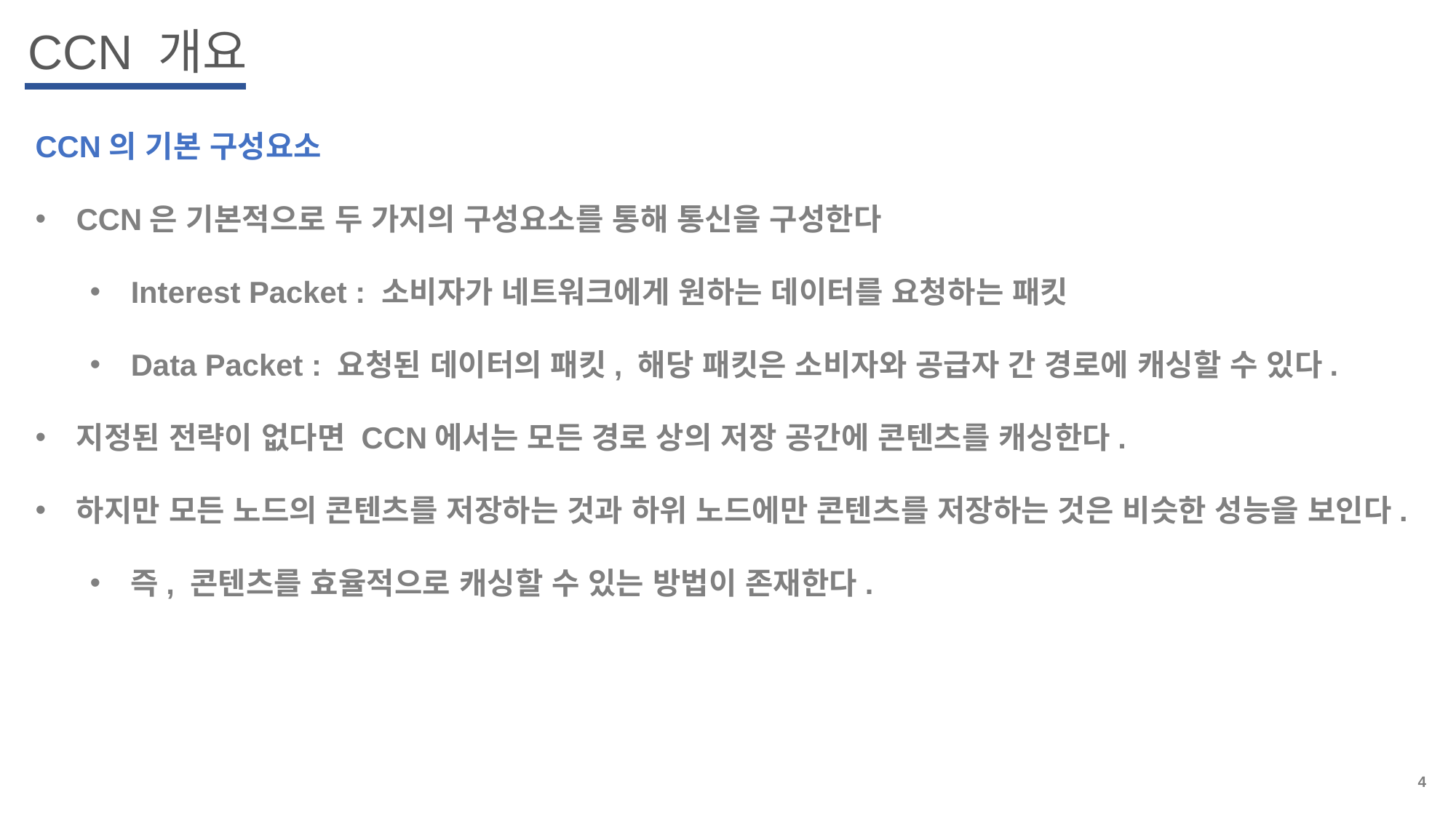

CCN 개요
CCN의 기본 구성요소
CCN은 기본적으로 두 가지의 구성요소를 통해 통신을 구성한다
Interest Packet : 소비자가 네트워크에게 원하는 데이터를 요청하는 패킷
Data Packet : 요청된 데이터의 패킷, 해당 패킷은 소비자와 공급자 간 경로에 캐싱할 수 있다.
지정된 전략이 없다면 CCN에서는 모든 경로 상의 저장 공간에 콘텐츠를 캐싱한다.
하지만 모든 노드의 콘텐츠를 저장하는 것과 하위 노드에만 콘텐츠를 저장하는 것은 비슷한 성능을 보인다.
즉, 콘텐츠를 효율적으로 캐싱할 수 있는 방법이 존재한다.
4